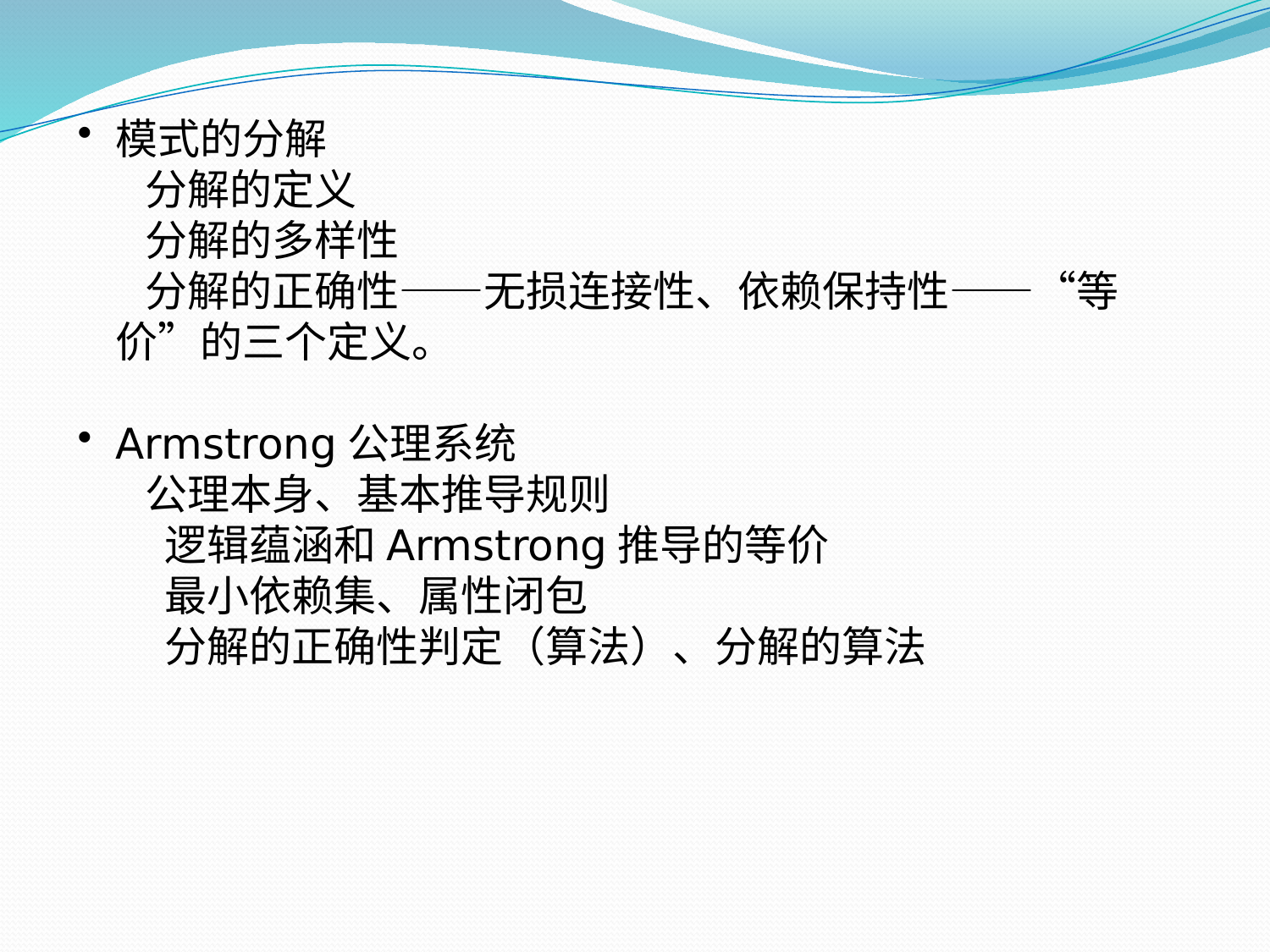

模式的分解
      分解的定义
      分解的多样性
      分解的正确性——无损连接性、依赖保持性——“等价”的三个定义。

Armstrong公理系统
      公理本身、基本推导规则
逻辑蕴涵和Armstrong推导的等价
最小依赖集、属性闭包
分解的正确性判定（算法）、分解的算法

25